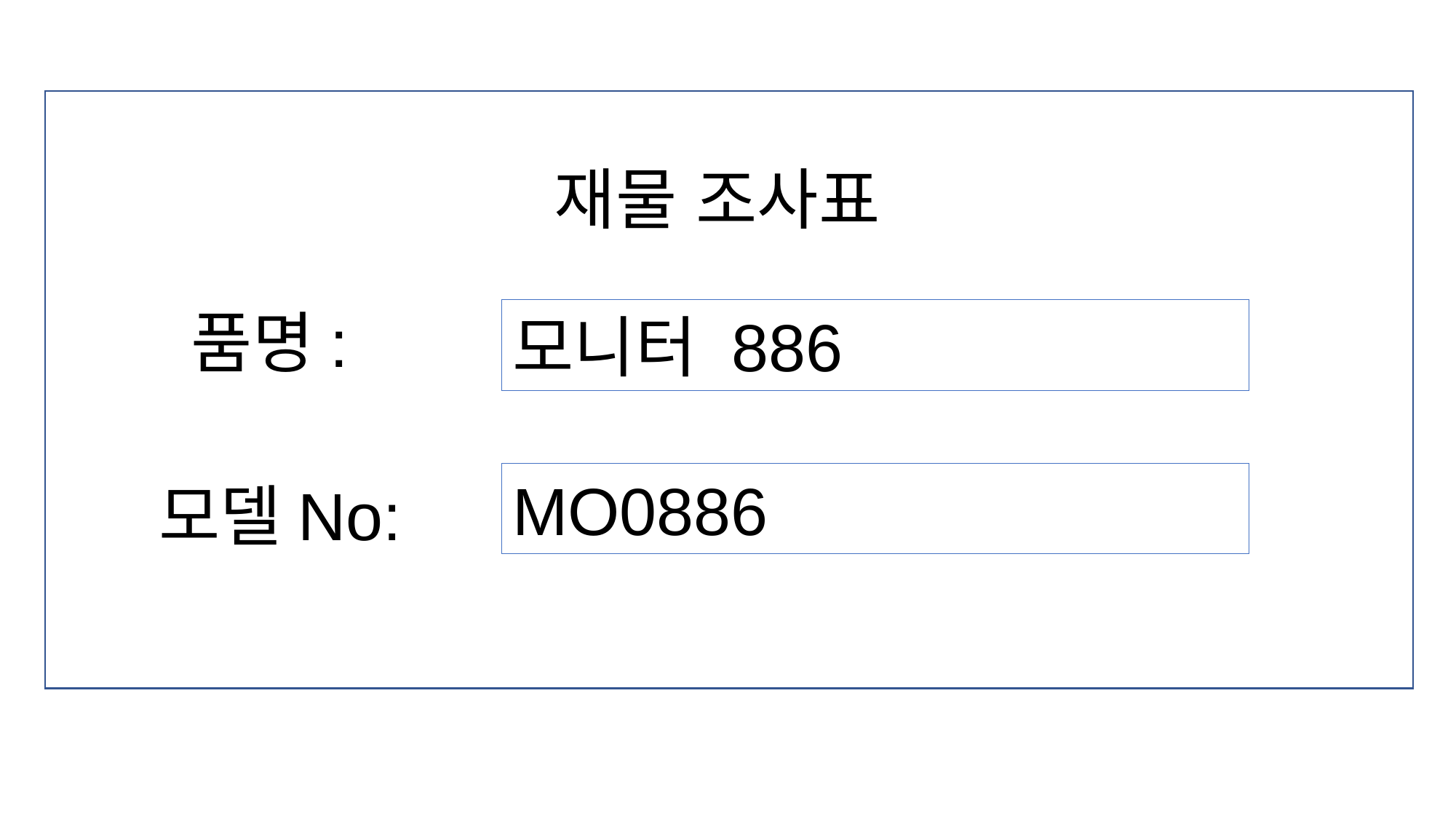

재물 조사표
품명:
모니터 886
MO0886
모델No: